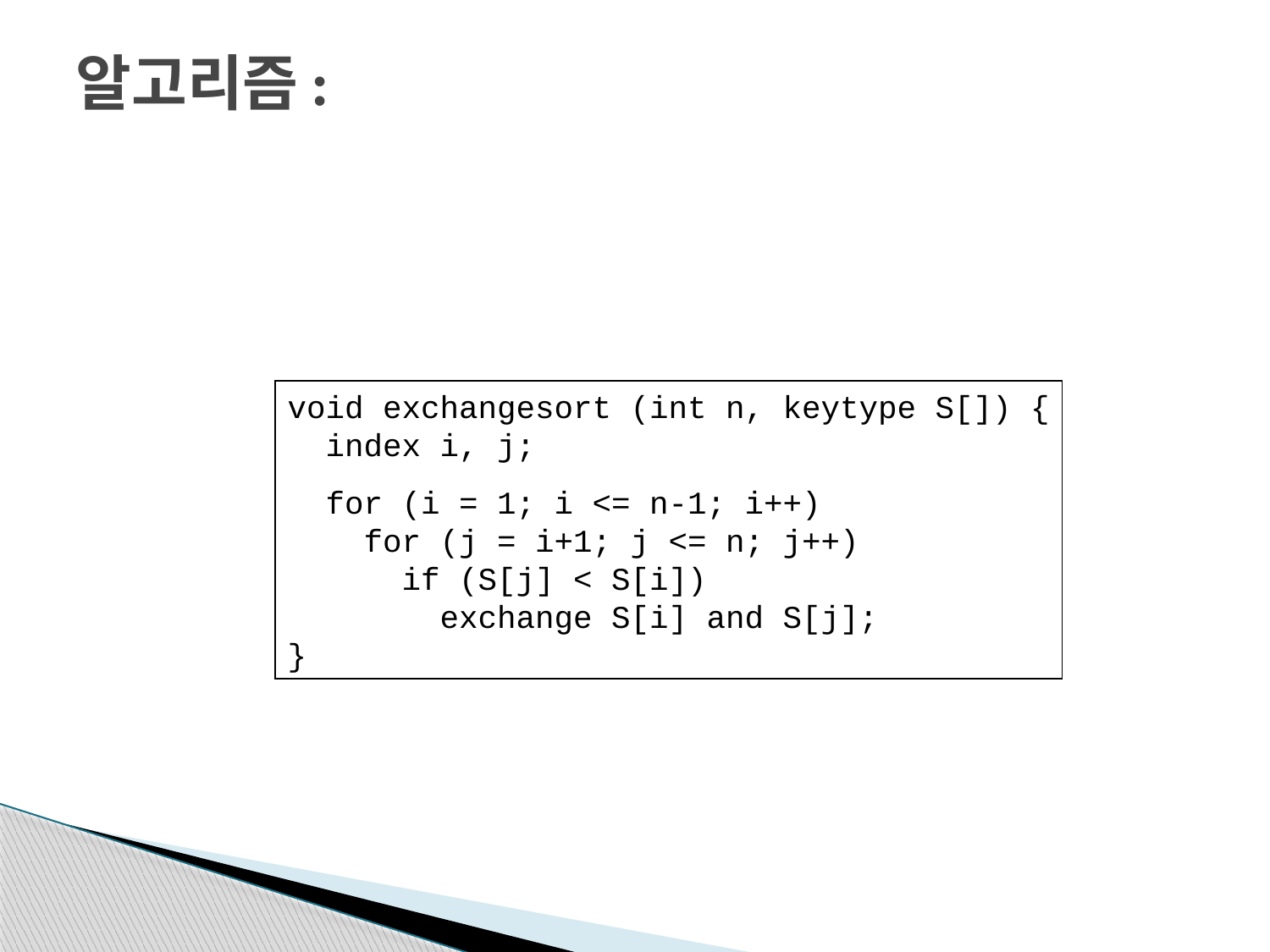

# 알고리즘:

void exchangesort (int n, keytype S[]) {
  index i, j;

  for (i = 1; i <= n-1; i++)
    for (j = i+1; j <= n; j++)
      if (S[j] < S[i])
        exchange S[i] and S[j];
}